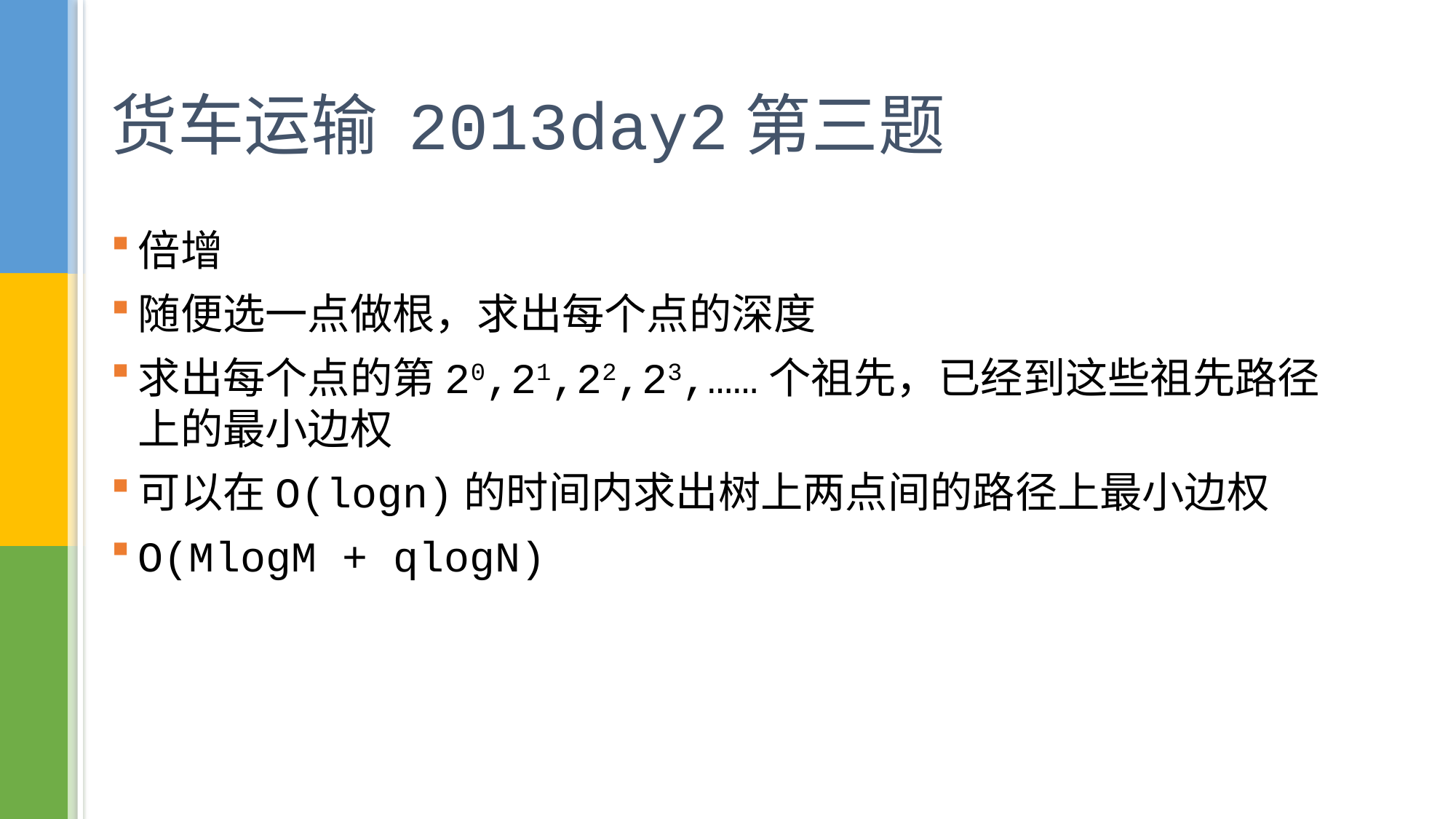

# 货车运输 2013day2第三题
倍增
随便选一点做根，求出每个点的深度
求出每个点的第20,21,22,23,……个祖先，已经到这些祖先路径上的最小边权
可以在O(logn)的时间内求出树上两点间的路径上最小边权
O(MlogM + qlogN)